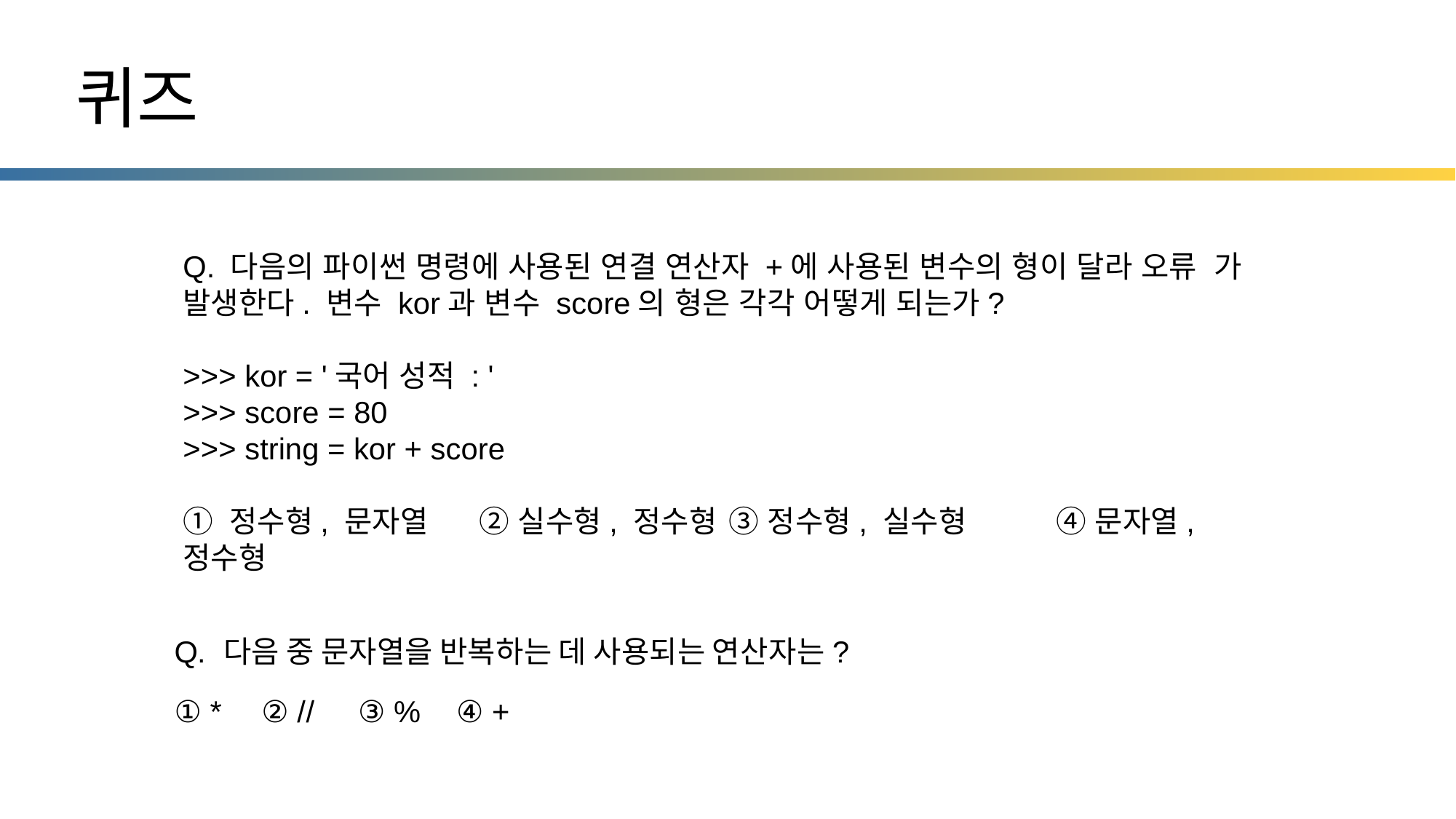

# 퀴즈
Q. 다음의 파이썬 명령에 사용된 연결 연산자 +에 사용된 변수의 형이 달라 오류  가 발생한다. 변수 kor과 변수 score의 형은 각각 어떻게 되는가?

>>> kor = '국어 성적 : '
>>> score = 80
>>> string = kor + score

① 정수형, 문자열	② 실수형, 정수형	③ 정수형, 실수형	④ 문자열, 정수형

Q. 다음 중 문자열을 반복하는 데 사용되는 연산자는?
① *	② //	③ %	④ +